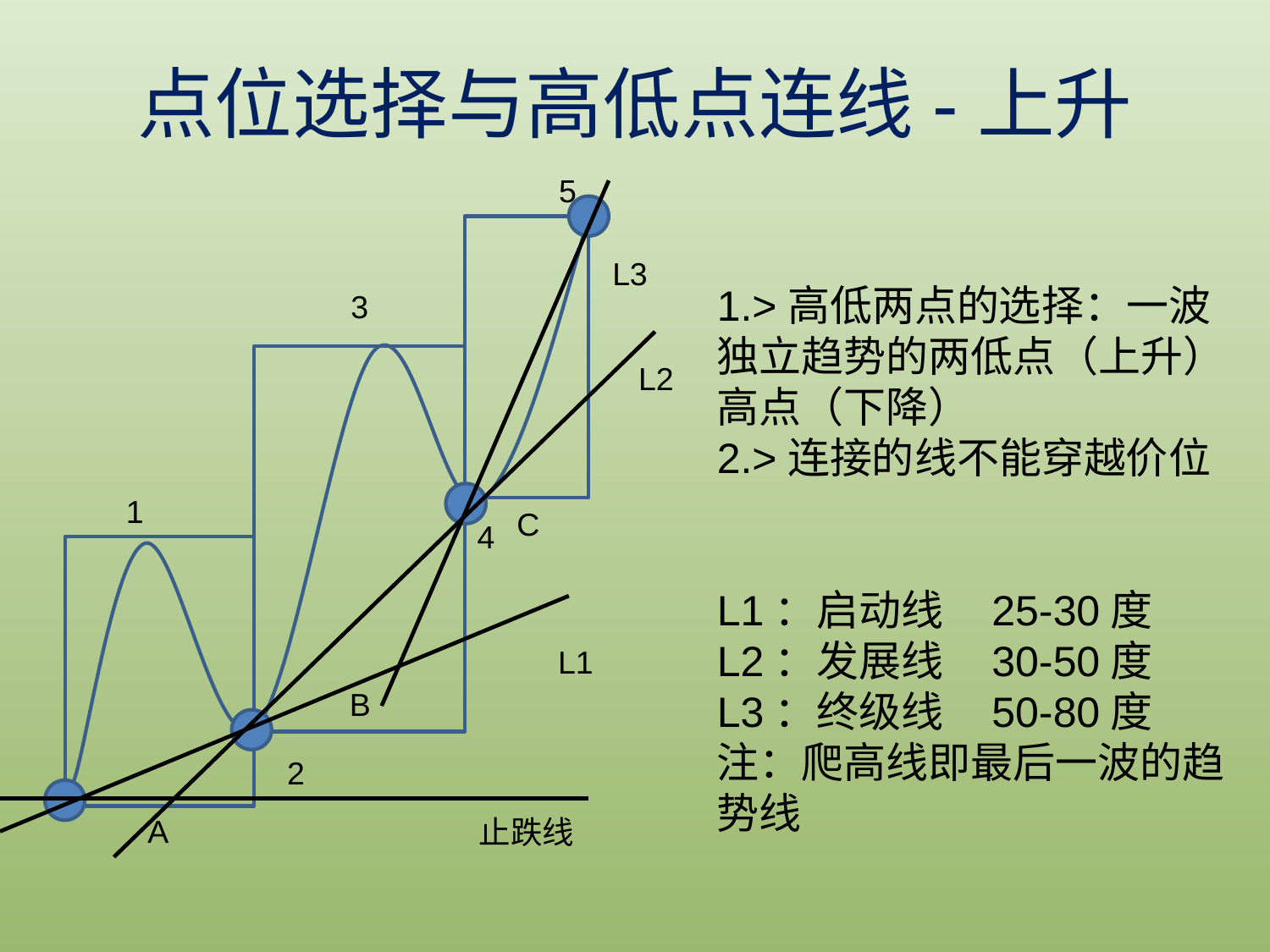

点位选择与高低点连线-上升
5

L3
1.>高低两点的选择：一波独立趋势的两低点（上升）高点（下降）
2.>连接的线不能穿越价位

L1：启动线    25-30度
L2：发展线    30-50度
L3：终级线    50-80度
注：爬高线即最后一波的趋势线
3

L2

1
C
4

L1
B

2

A
止跌线